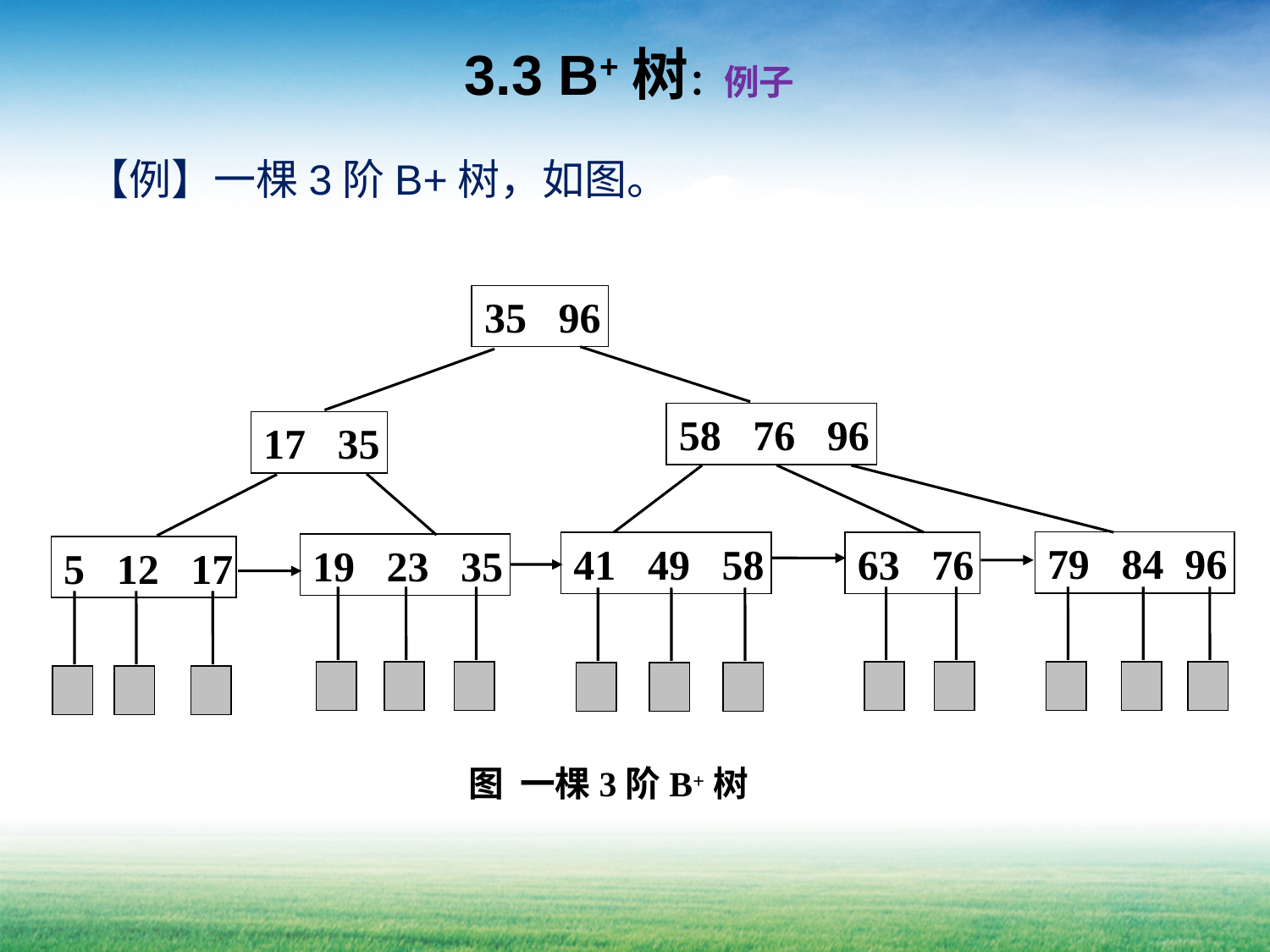

# 3.3 B+树：例子
【例】一棵3阶B+树，如图。

35   96

58   76   96
17   35

79   84  96
41   49   58
63   76
19   23   35
5   12   17

图  一棵3阶B+树